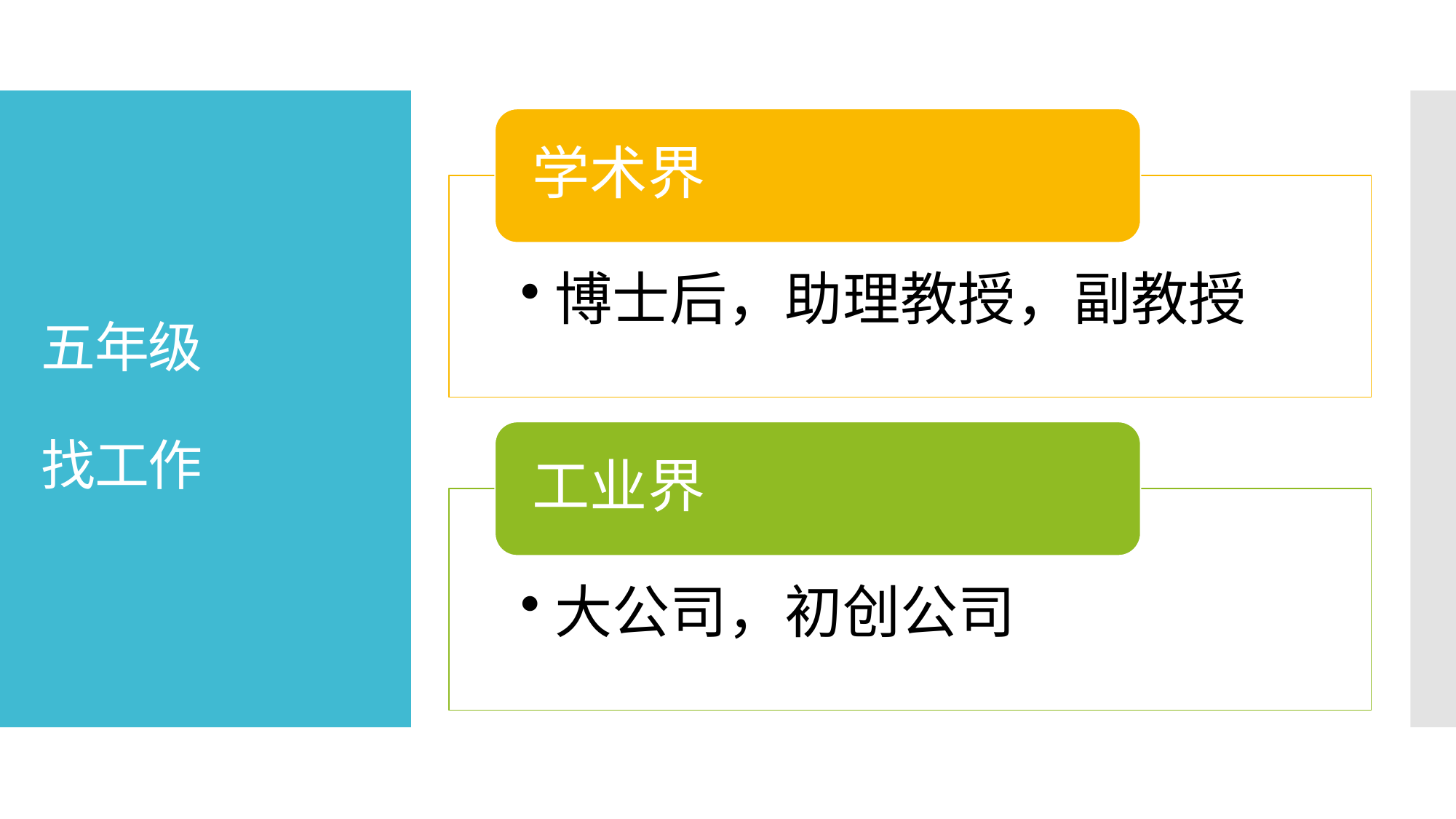

博士后，助理教授，副教授
学术界
大公司，初创公司
工业界
# 五年级 找工作